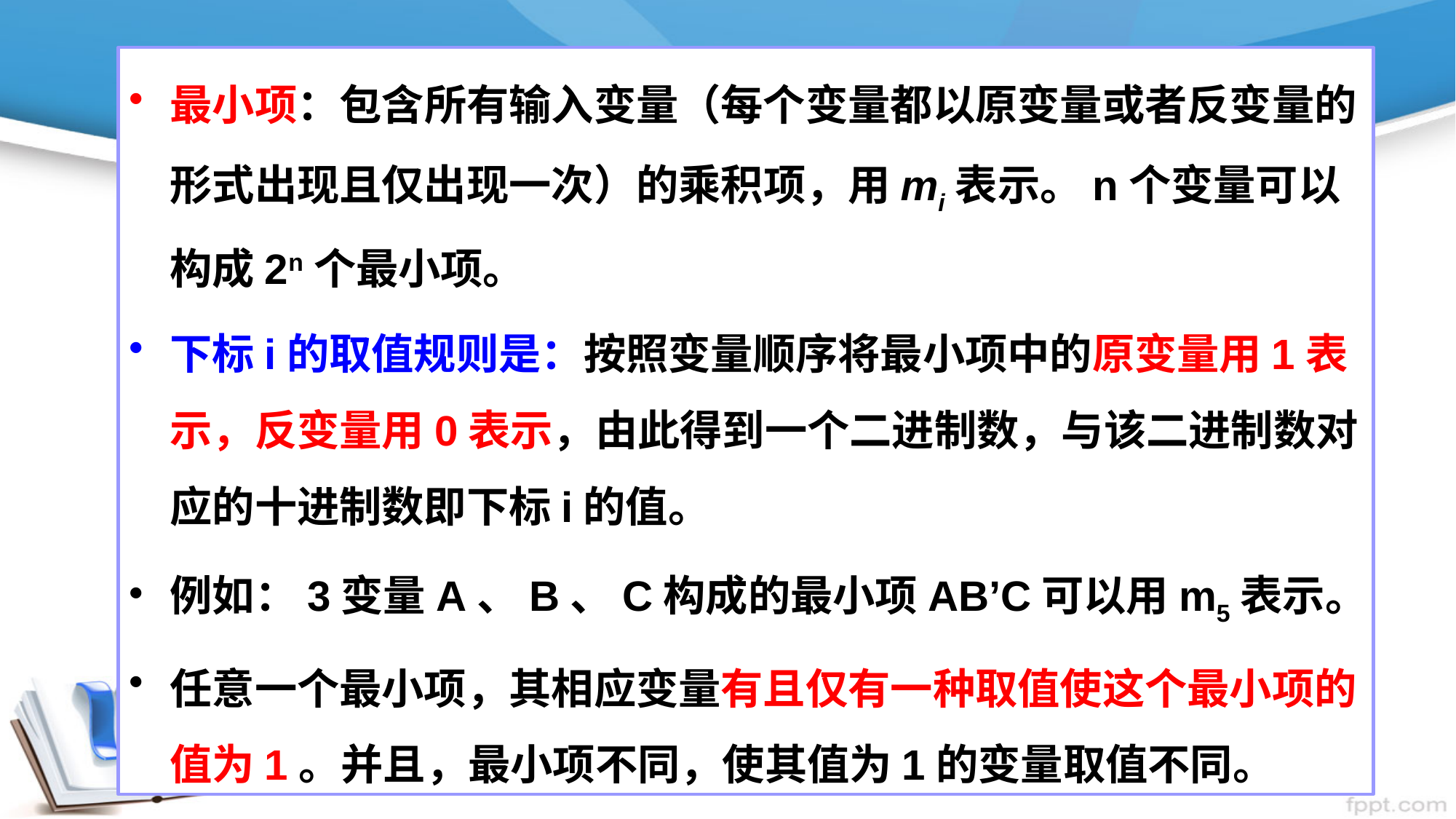

最小项：包含所有输入变量（每个变量都以原变量或者反变量的形式出现且仅出现一次）的乘积项，用mi表示。n个变量可以构成2n个最小项。
下标i的取值规则是：按照变量顺序将最小项中的原变量用1表示，反变量用0表示，由此得到一个二进制数，与该二进制数对应的十进制数即下标i的值。
例如：3变量A、B、C构成的最小项AB’C可以用m5表示。
任意一个最小项，其相应变量有且仅有一种取值使这个最小项的值为1。并且，最小项不同，使其值为1的变量取值不同。